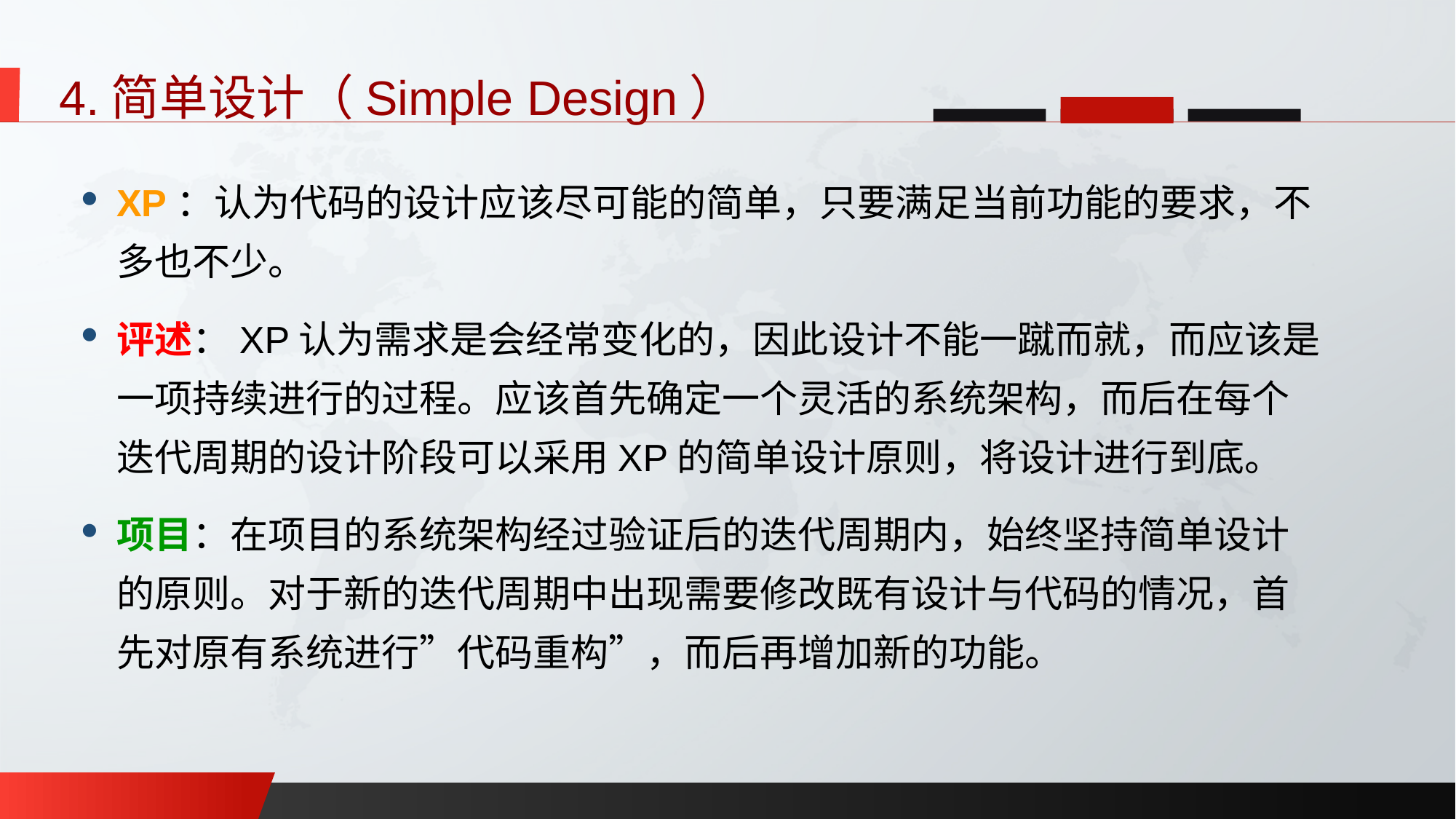

4.简单设计（Simple Design）

XP：认为代码的设计应该尽可能的简单，只要满足当前功能的要求，不多也不少。
评述：XP认为需求是会经常变化的，因此设计不能一蹴而就，而应该是一项持续进行的过程。应该首先确定一个灵活的系统架构，而后在每个迭代周期的设计阶段可以采用XP的简单设计原则，将设计进行到底。
项目：在项目的系统架构经过验证后的迭代周期内，始终坚持简单设计的原则。对于新的迭代周期中出现需要修改既有设计与代码的情况，首先对原有系统进行”代码重构”，而后再增加新的功能。